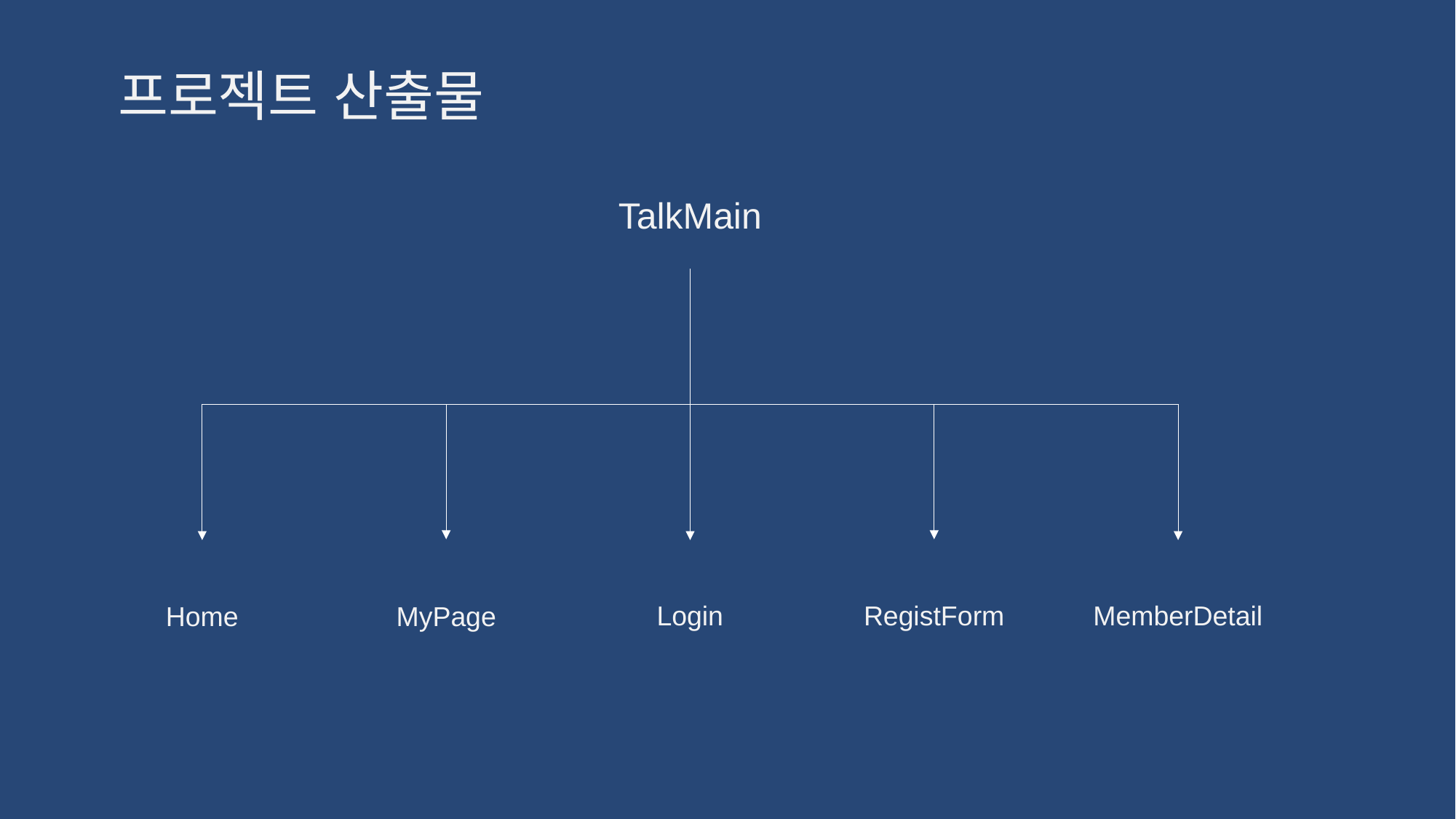

프로젝트 산출물
TalkMain
Login
RegistForm
MemberDetail
Home
MyPage